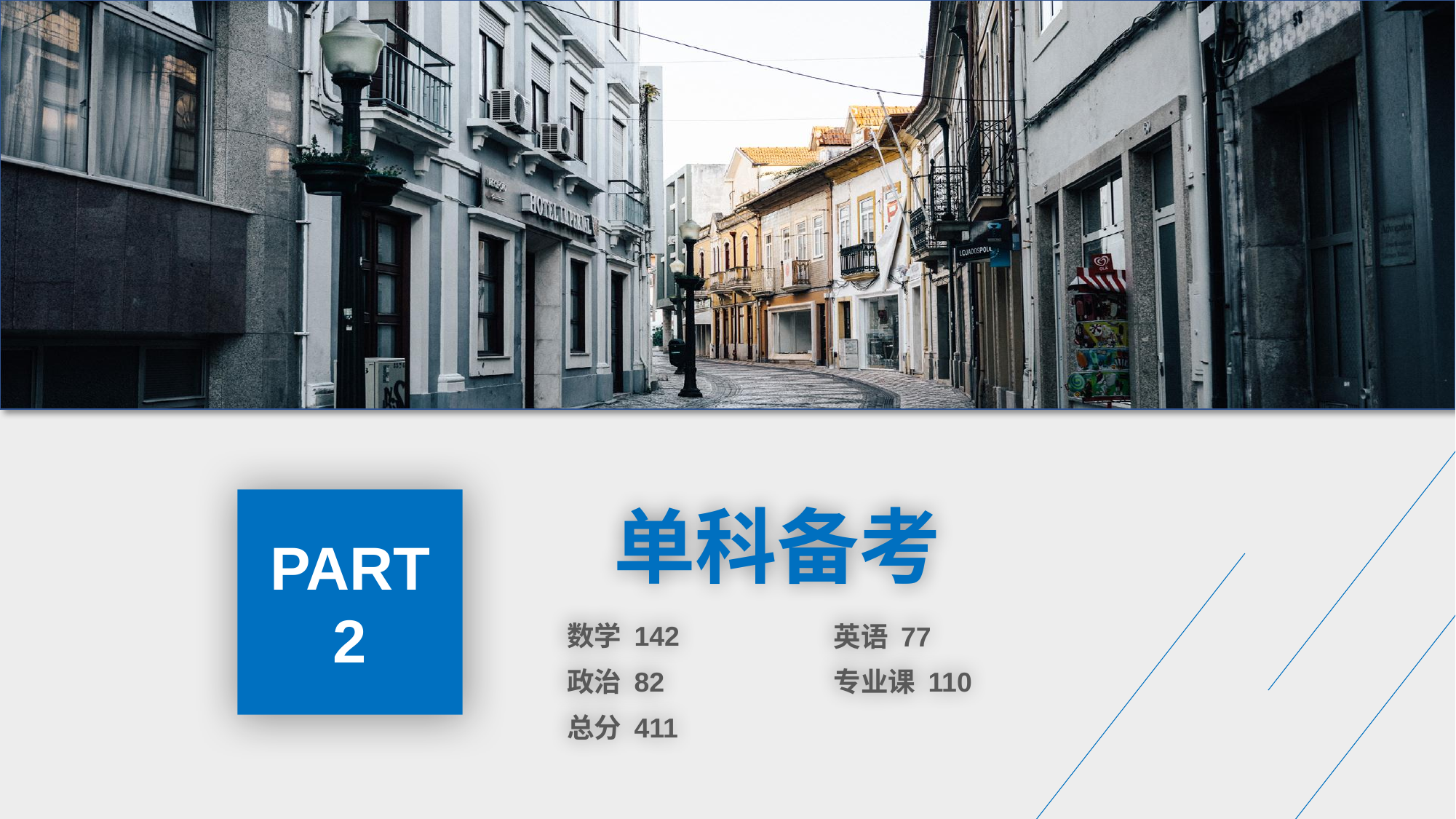

PART 2
单科备考
数学 142
英语 77
政治 82
专业课 110
总分 411